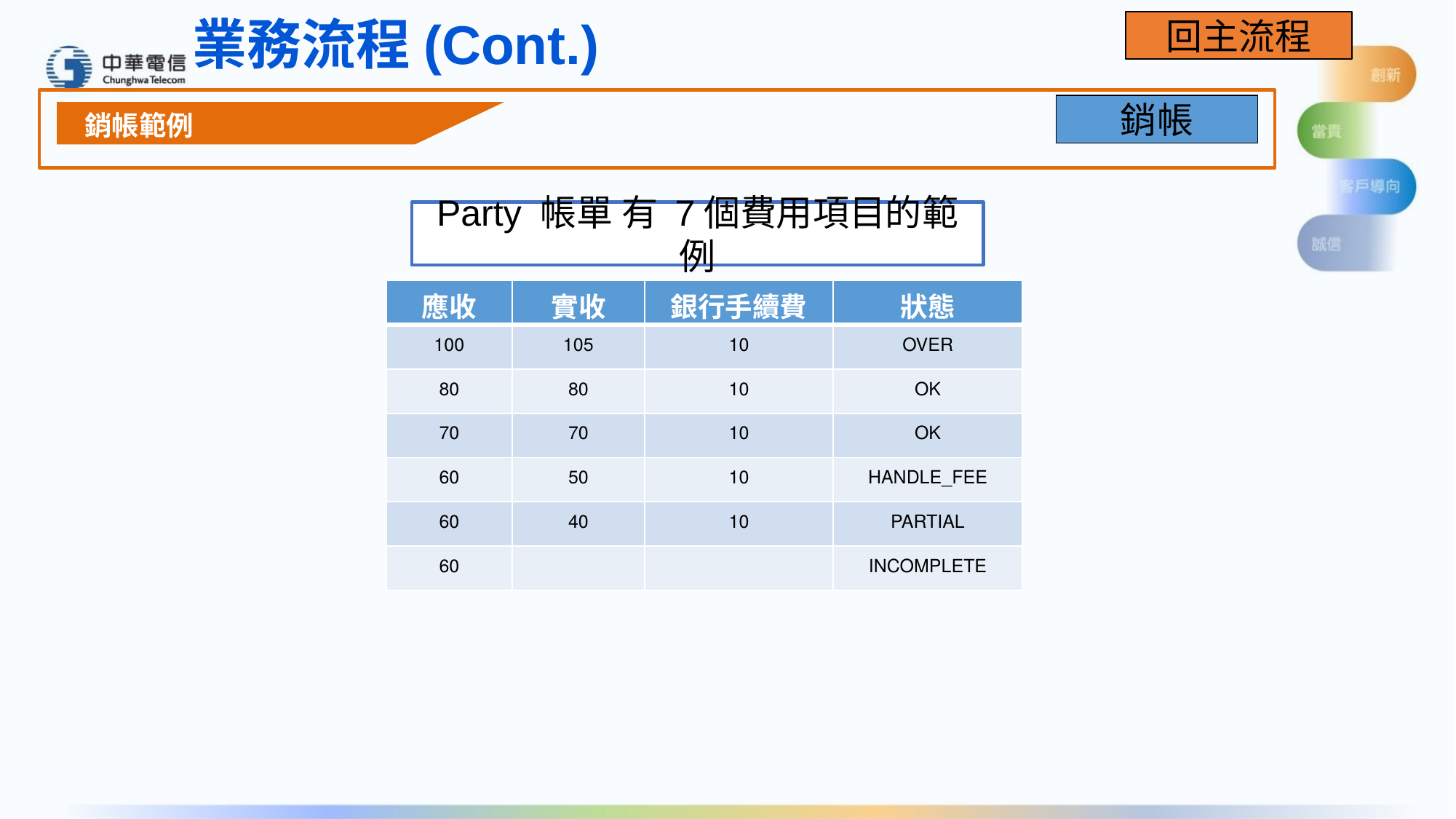

業務流程(Cont.)
回主流程

銷帳
銷帳範例
Party 帳單 有 7個費用項目的範例
| 應收 | 實收 | 銀行手續費 | 狀態 |
| --- | --- | --- | --- |
| 100 | 105 | 10 | OVER |
| 80 | 80 | 10 | OK |
| 70 | 70 | 10 | OK |
| 60 | 50 | 10 | HANDLE\_FEE |
| 60 | 40 | 10 | PARTIAL |
| 60 |  |  | INCOMPLETE |